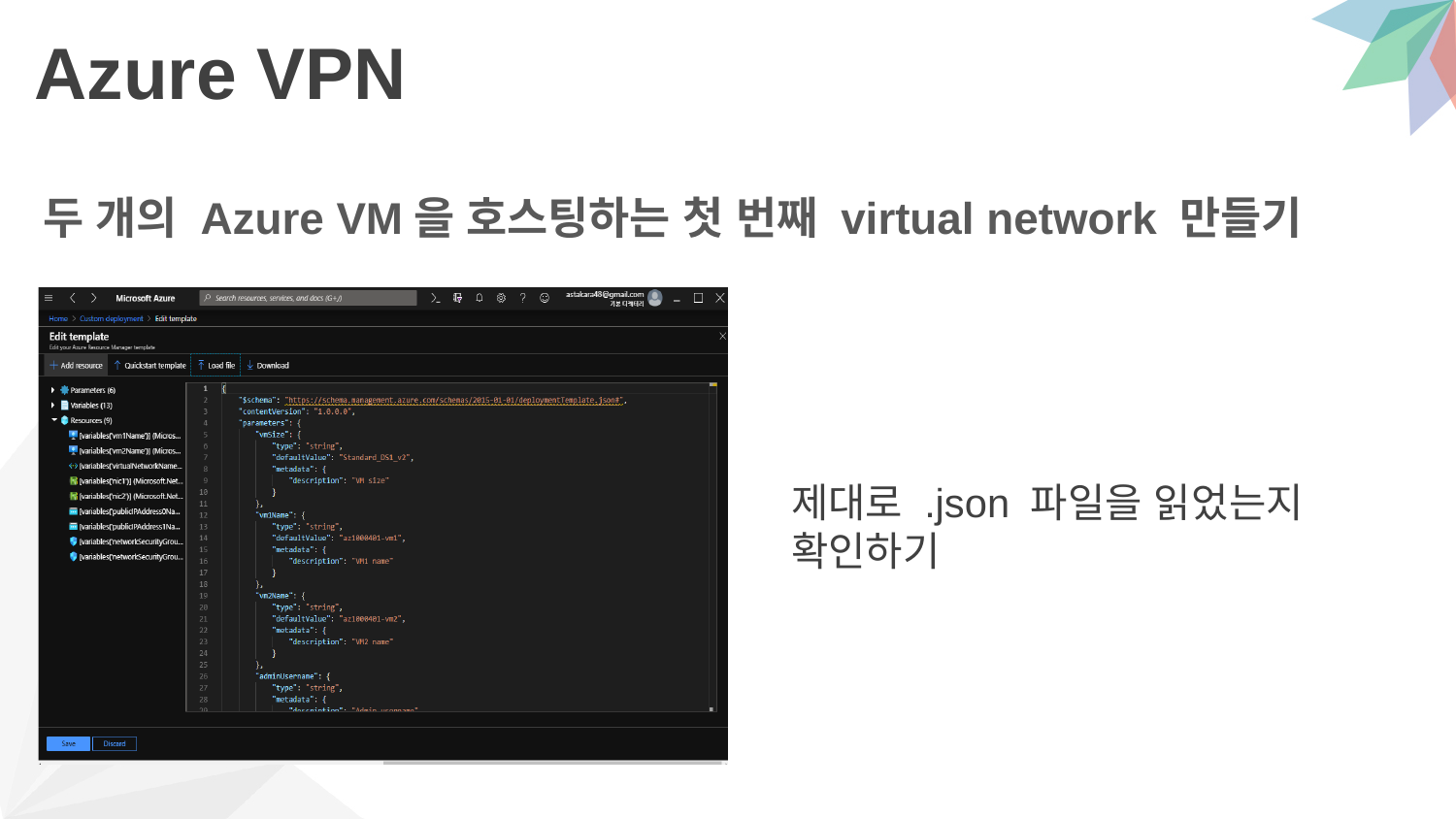

# Azure VPN
두 개의 Azure VM을 호스팅하는 첫 번째 virtual network 만들기

제대로 .json 파일을 읽었는지 확인하기